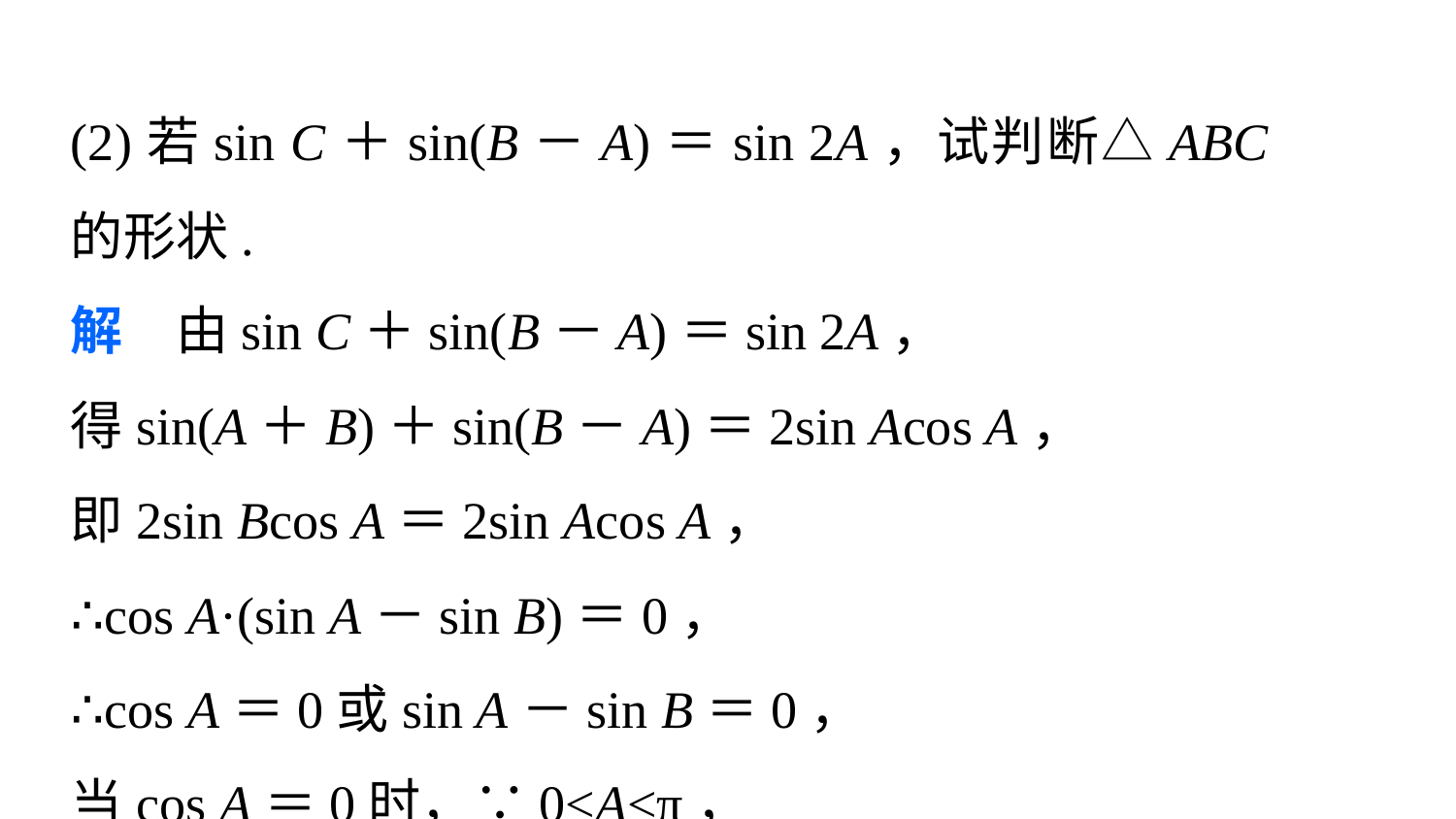

(2)若sin C＋sin(B－A)＝sin 2A，试判断△ABC的形状.
解　由sin C＋sin(B－A)＝sin 2A，
得sin(A＋B)＋sin(B－A)＝2sin Acos A，
即2sin Bcos A＝2sin Acos A，
∴cos A·(sin A－sin B)＝0，
∴cos A＝0或sin A－sin B＝0，
当cos A＝0时，∵0<A<π，